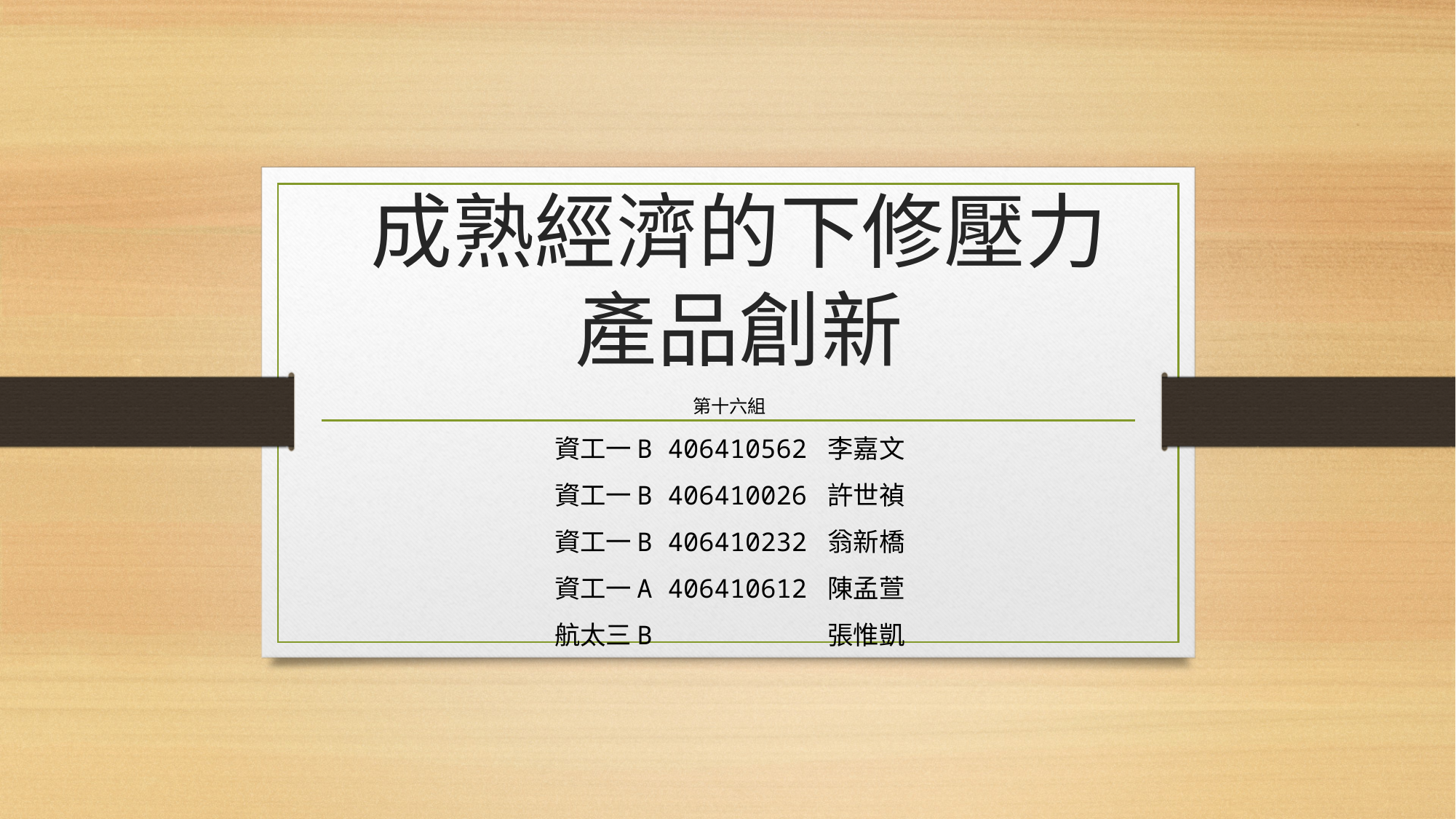

# 成熟經濟的下修壓力
產品創新

第十六組
資工一B 406410562 李嘉文
資工一B 406410026 許世禎
資工一B 406410232 翁新橋
資工一A 406410612 陳孟萱
航太三B           張惟凱